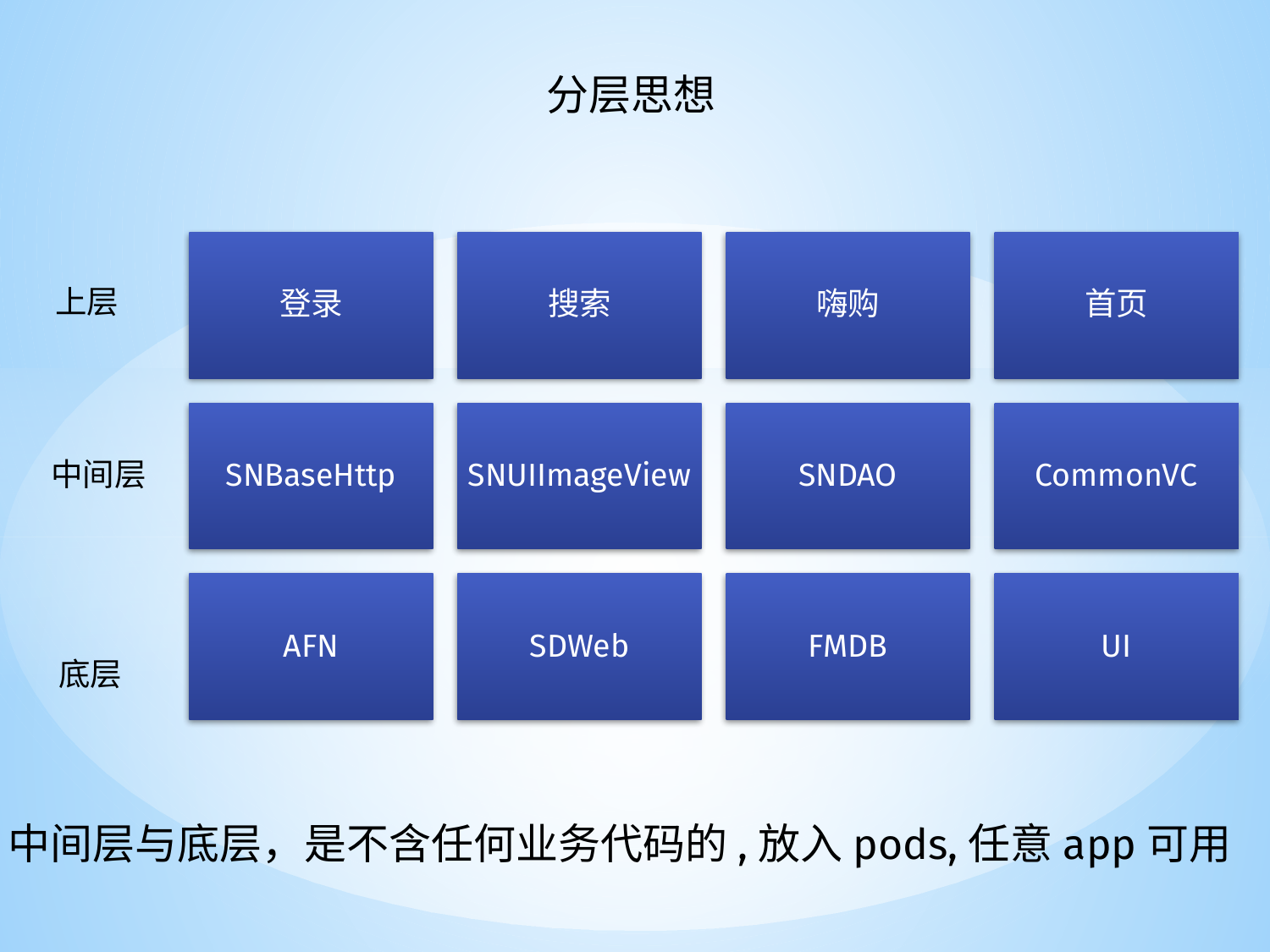

分层思想
登录
搜索
嗨购
首页
SNBaseHttp
SNUIImageView
SNDAO
CommonVC
AFN
SDWeb
FMDB
UI
  上层
中间层
底层
中间层与底层，是不含任何业务代码的,放入pods,任意app可用